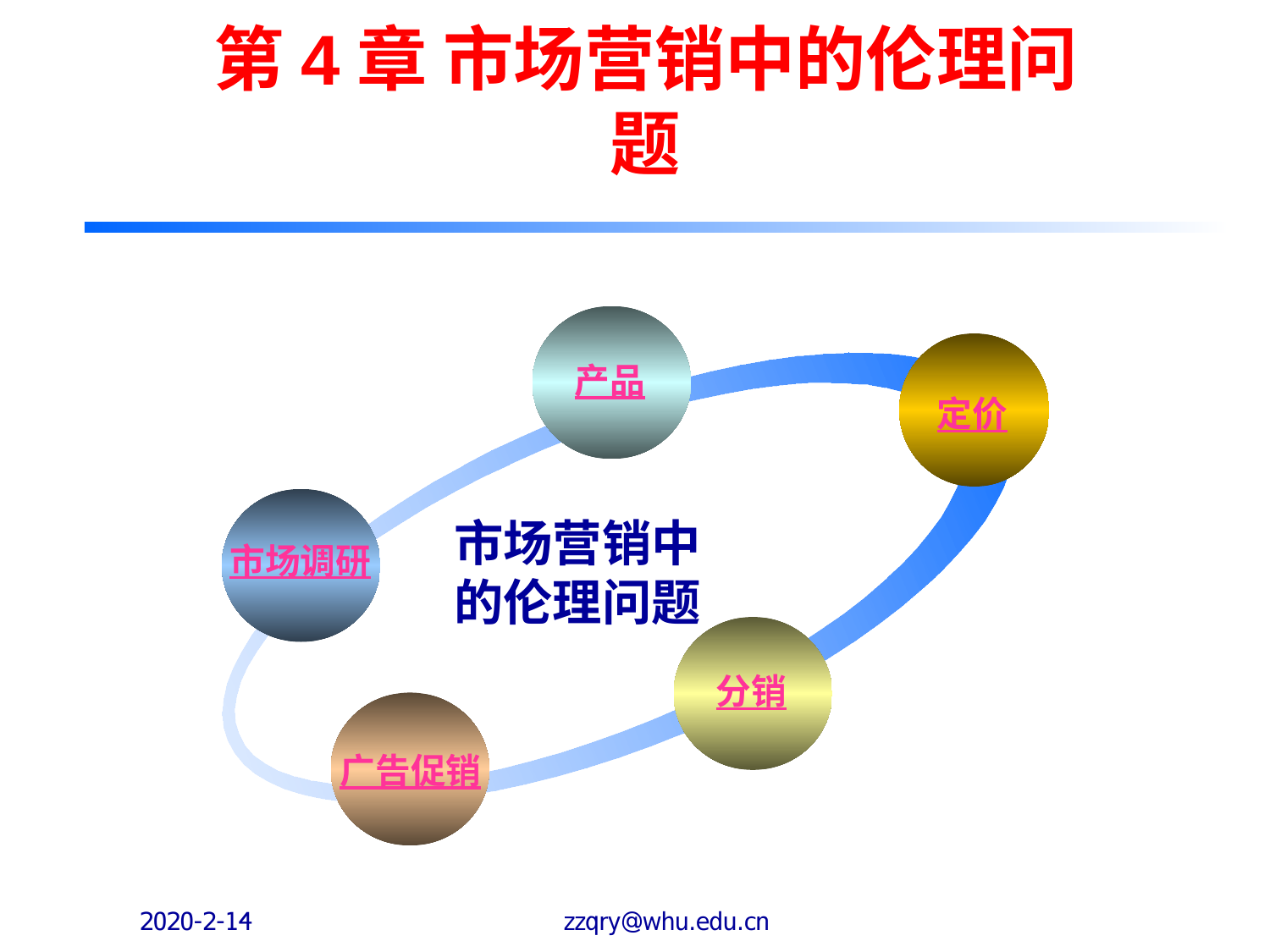

# 第4章 市场营销中的伦理问题

产品
定价

市场营销中的伦理问题
市场调研

分销

广告促销
2020-2-14
zzqry@whu.edu.cn